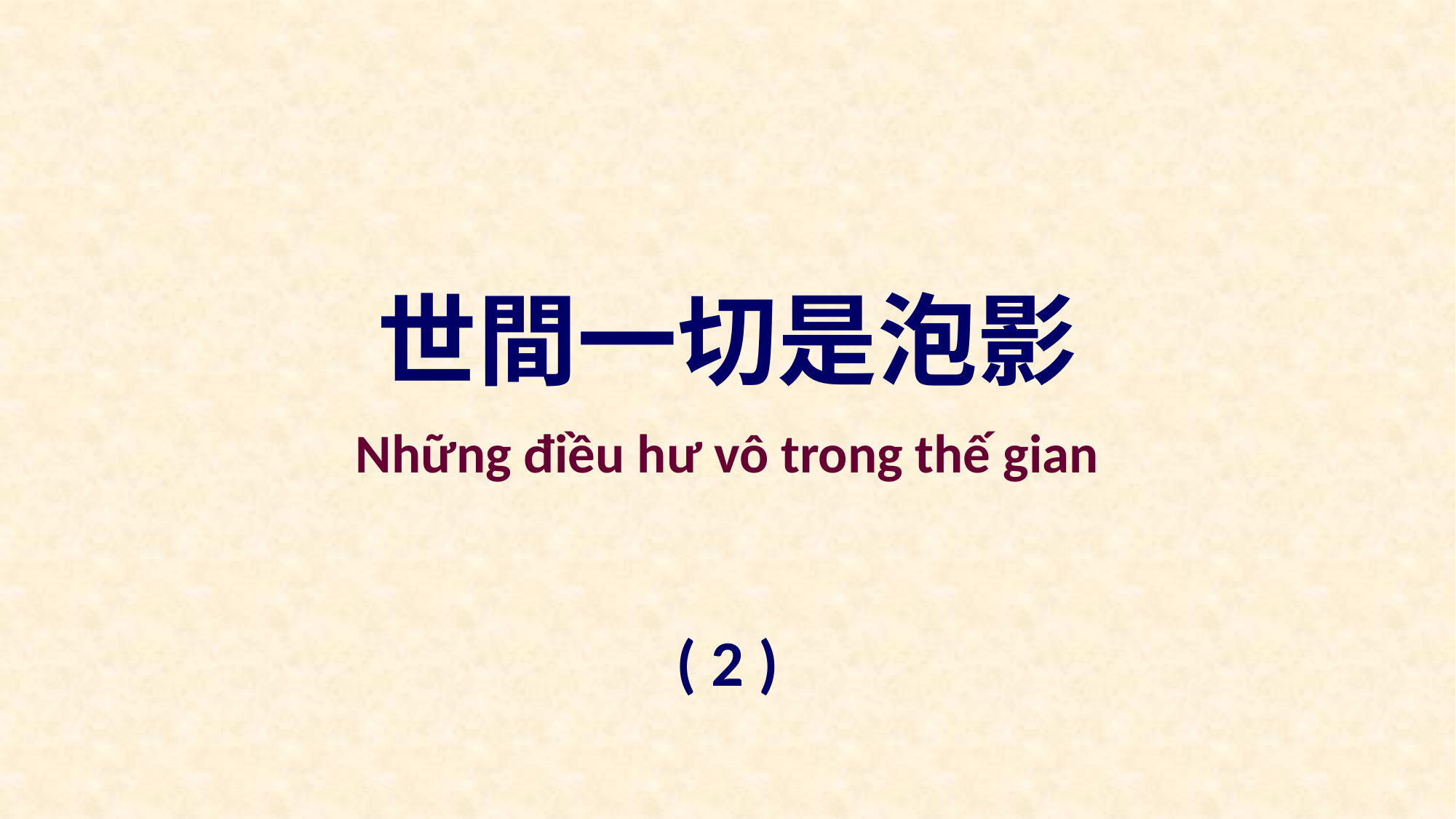

世間一切是泡影
Những điều hư vô trong thế gian
( 2 )